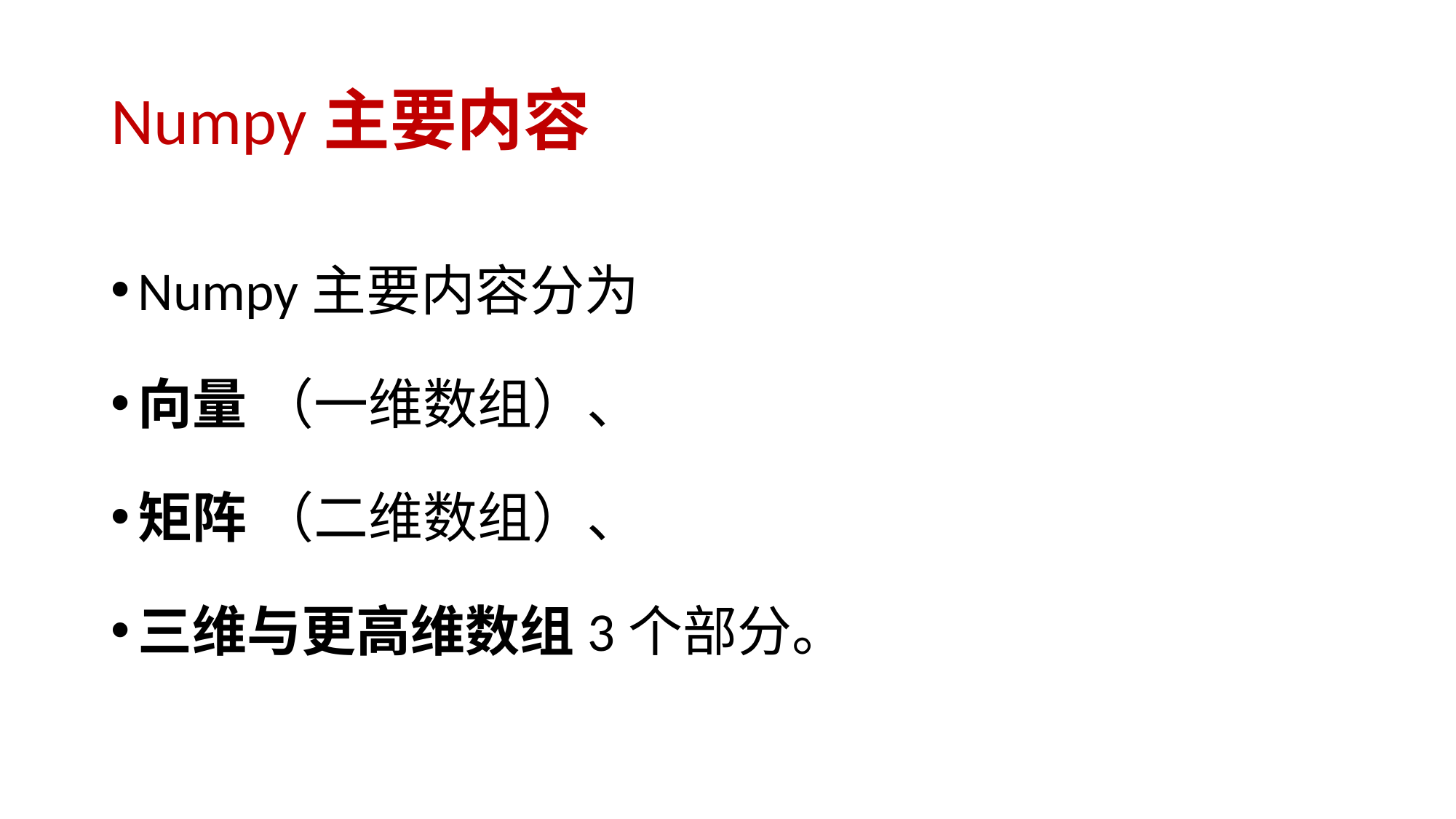

# Numpy主要内容
Numpy主要内容分为
向量 （一维数组）、
矩阵 （二维数组）、
三维与更高维数组3个部分。